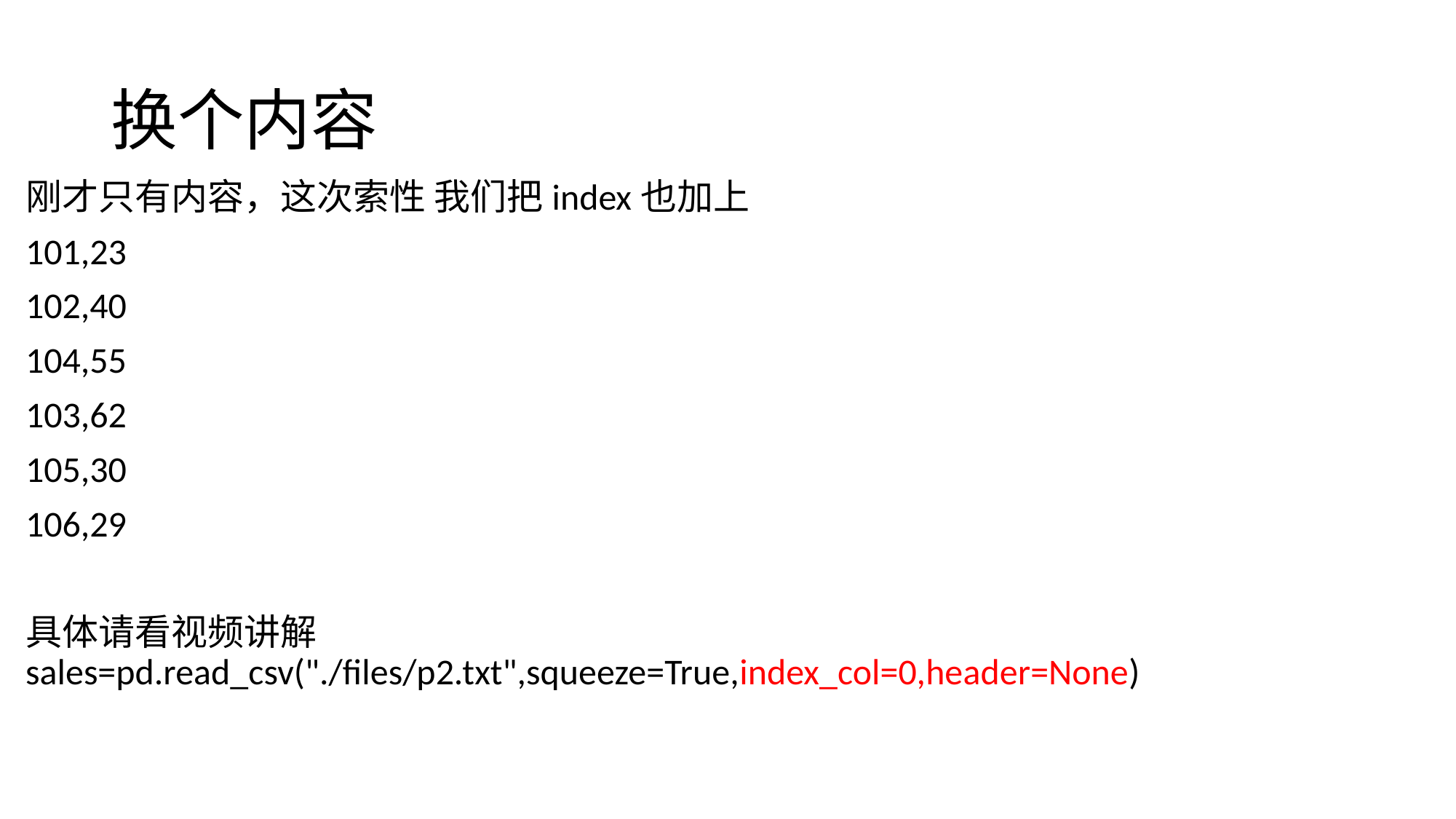

# 换个内容
刚才只有内容，这次索性 我们把index也加上
101,23
102,40
104,55
103,62
105,30
106,29

具体请看视频讲解 sales=pd.read_csv("./files/p2.txt",squeeze=True,index_col=0,header=None)